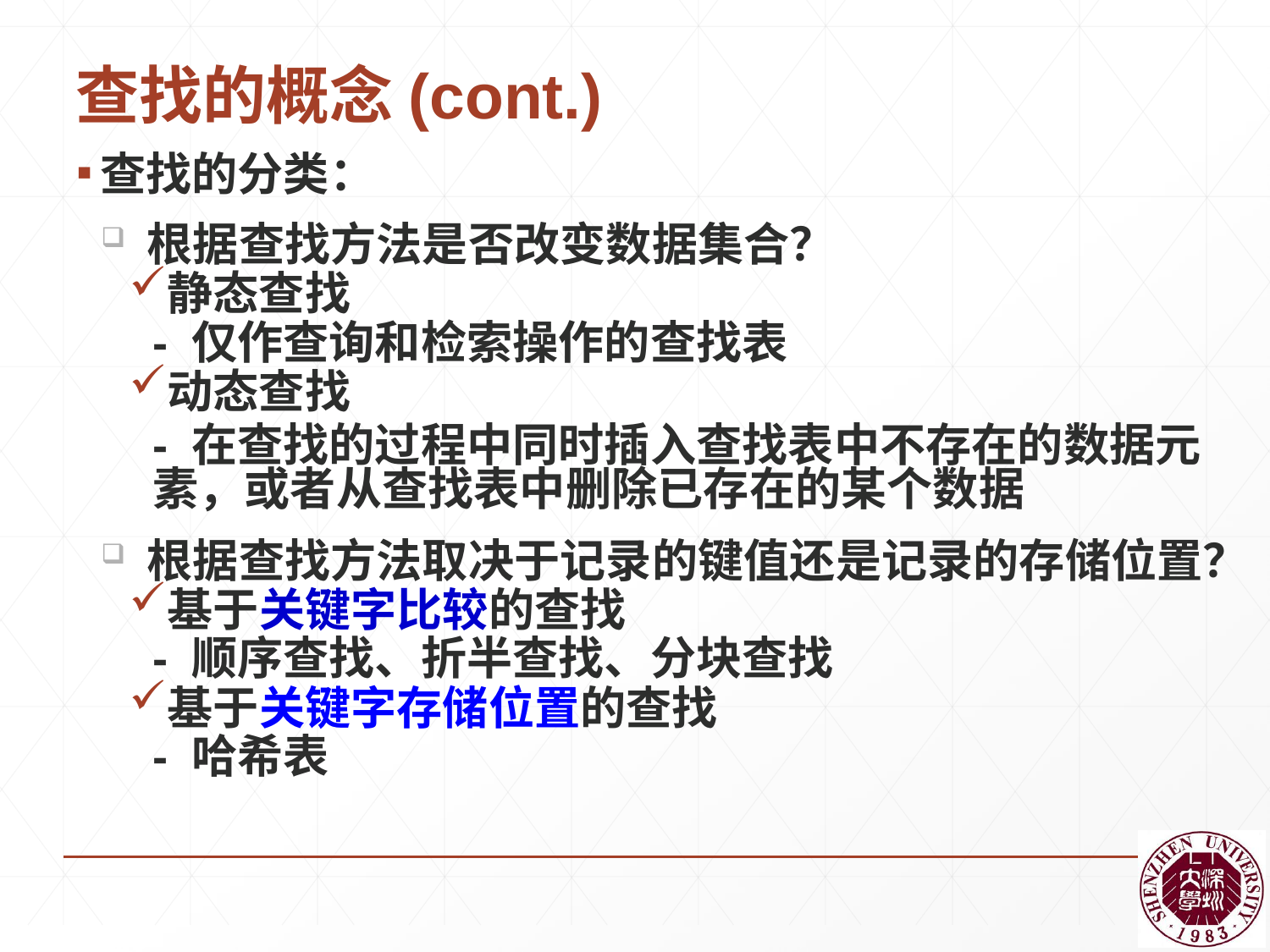

查找的概念(cont.)
查找的分类：
 根据查找方法是否改变数据集合？
静态查找
- 仅作查询和检索操作的查找表
动态查找
- 在查找的过程中同时插入查找表中不存在的数据元素，或者从查找表中删除已存在的某个数据
 根据查找方法取决于记录的键值还是记录的存储位置？
基于关键字比较的查找
- 顺序查找、折半查找、分块查找
基于关键字存储位置的查找
- 哈希表